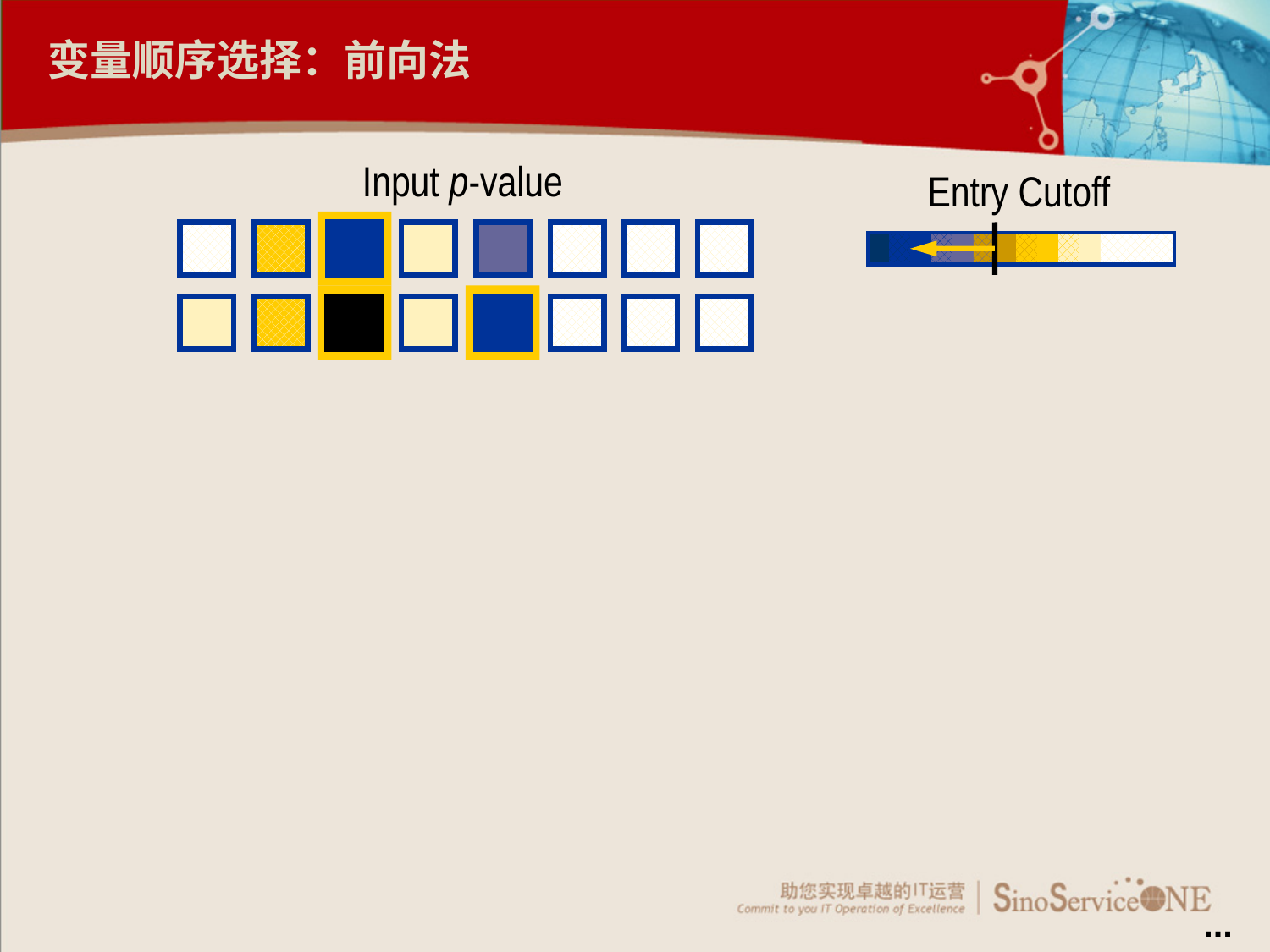

# 变量顺序选择：前向法
Input p-value
Entry Cutoff

...